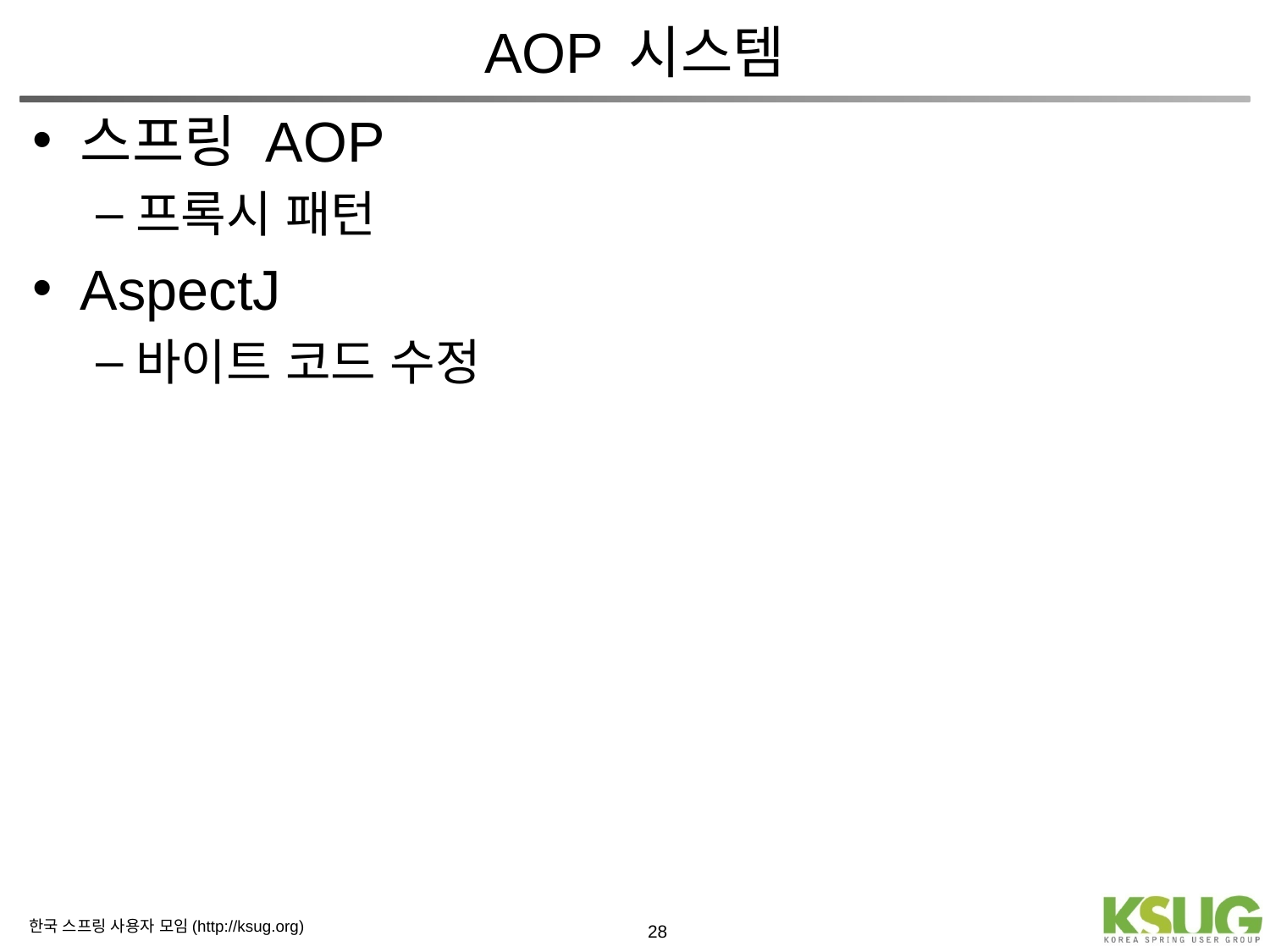

# AOP 시스템
스프링 AOP
프록시 패턴
AspectJ
바이트 코드 수정